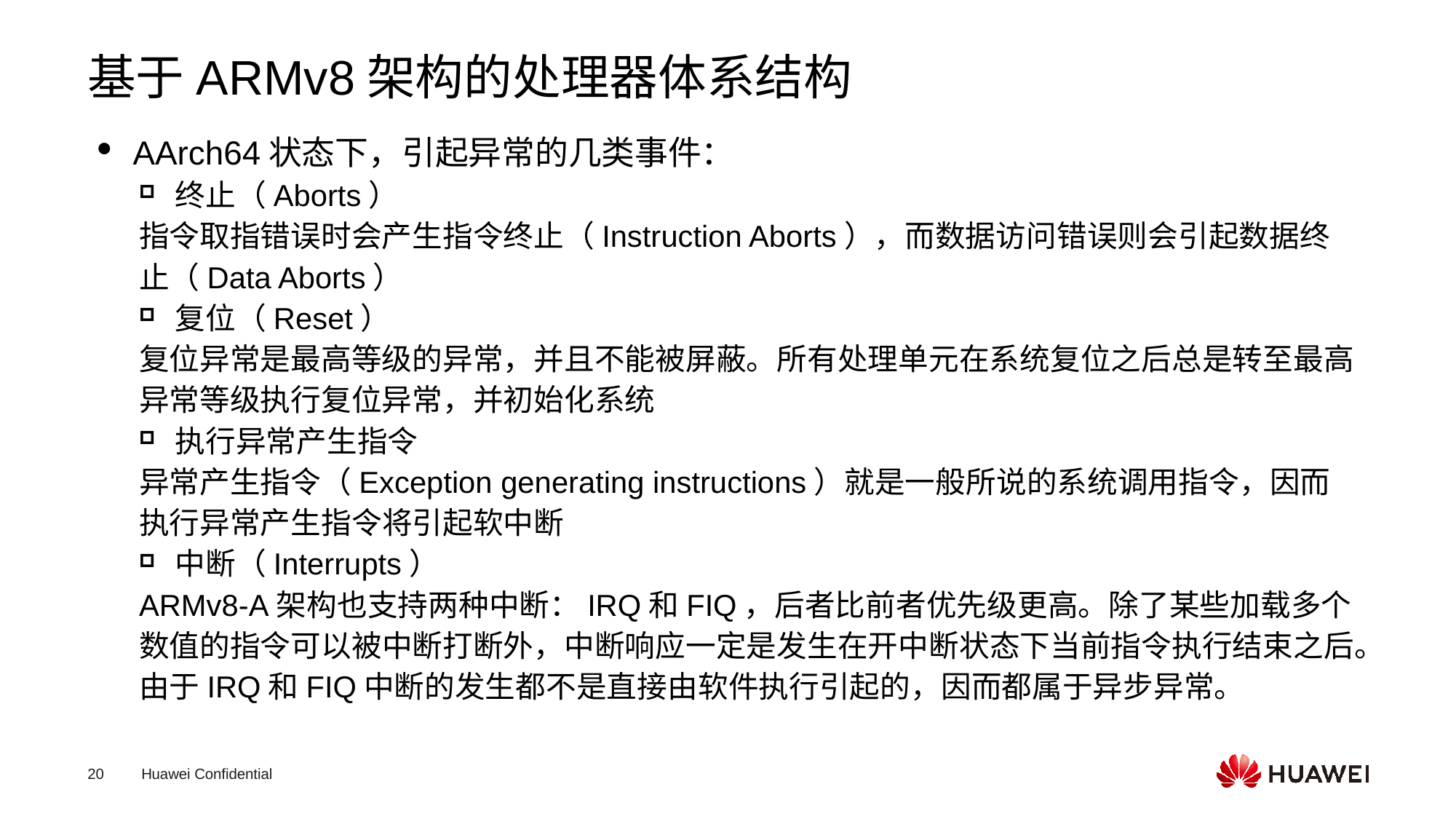

# 基于ARMv8架构的处理器体系结构
AArch64状态下，引起异常的几类事件：
终止（Aborts）
指令取指错误时会产生指令终止（Instruction Aborts），而数据访问错误则会引起数据终止（Data Aborts）
复位（Reset）
复位异常是最高等级的异常，并且不能被屏蔽。所有处理单元在系统复位之后总是转至最高异常等级执行复位异常，并初始化系统
执行异常产生指令
异常产生指令（Exception generating instructions）就是一般所说的系统调用指令，因而执行异常产生指令将引起软中断
中断（Interrupts）
ARMv8-A架构也支持两种中断：IRQ和FIQ，后者比前者优先级更高。除了某些加载多个数值的指令可以被中断打断外，中断响应一定是发生在开中断状态下当前指令执行结束之后。
由于IRQ和FIQ中断的发生都不是直接由软件执行引起的，因而都属于异步异常。